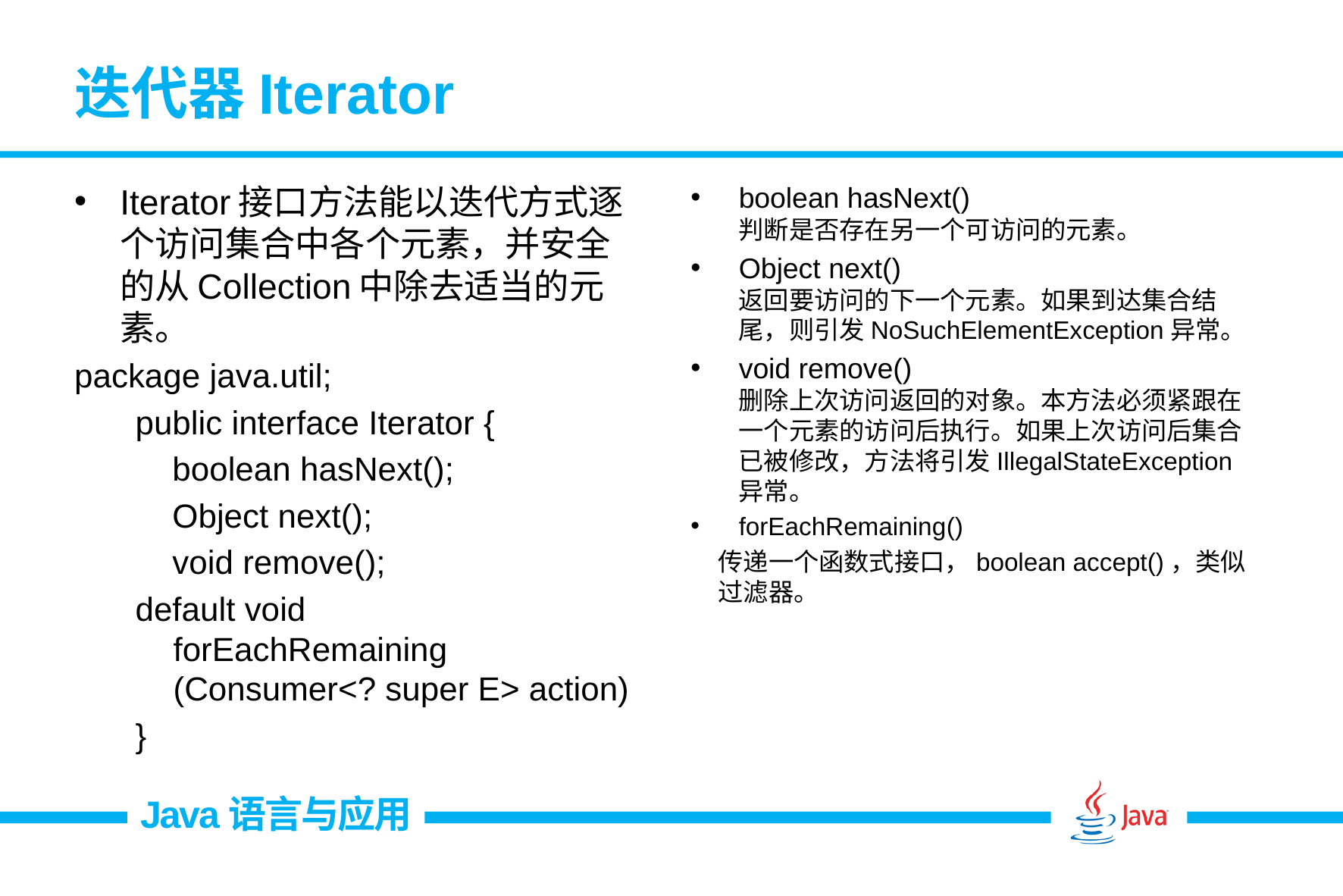

# 迭代器Iterator
Iterator接口方法能以迭代方式逐个访问集合中各个元素，并安全的从Collection中除去适当的元素。
package java.util;
public interface Iterator {
    boolean hasNext();
    Object next();
    void remove();
default void	forEachRemaining​
(Consumer<? super E> action)
}

boolean hasNext()
判断是否存在另一个可访问的元素。
Object next()
返回要访问的下一个元素。如果到达集合结尾，则引发NoSuchElementException异常。
void remove()
删除上次访问返回的对象。本方法必须紧跟在一个元素的访问后执行。如果上次访问后集合已被修改，方法将引发IllegalStateException异常。
forEachRemaining​()
传递一个函数式接口，boolean accept()，类似过滤器。